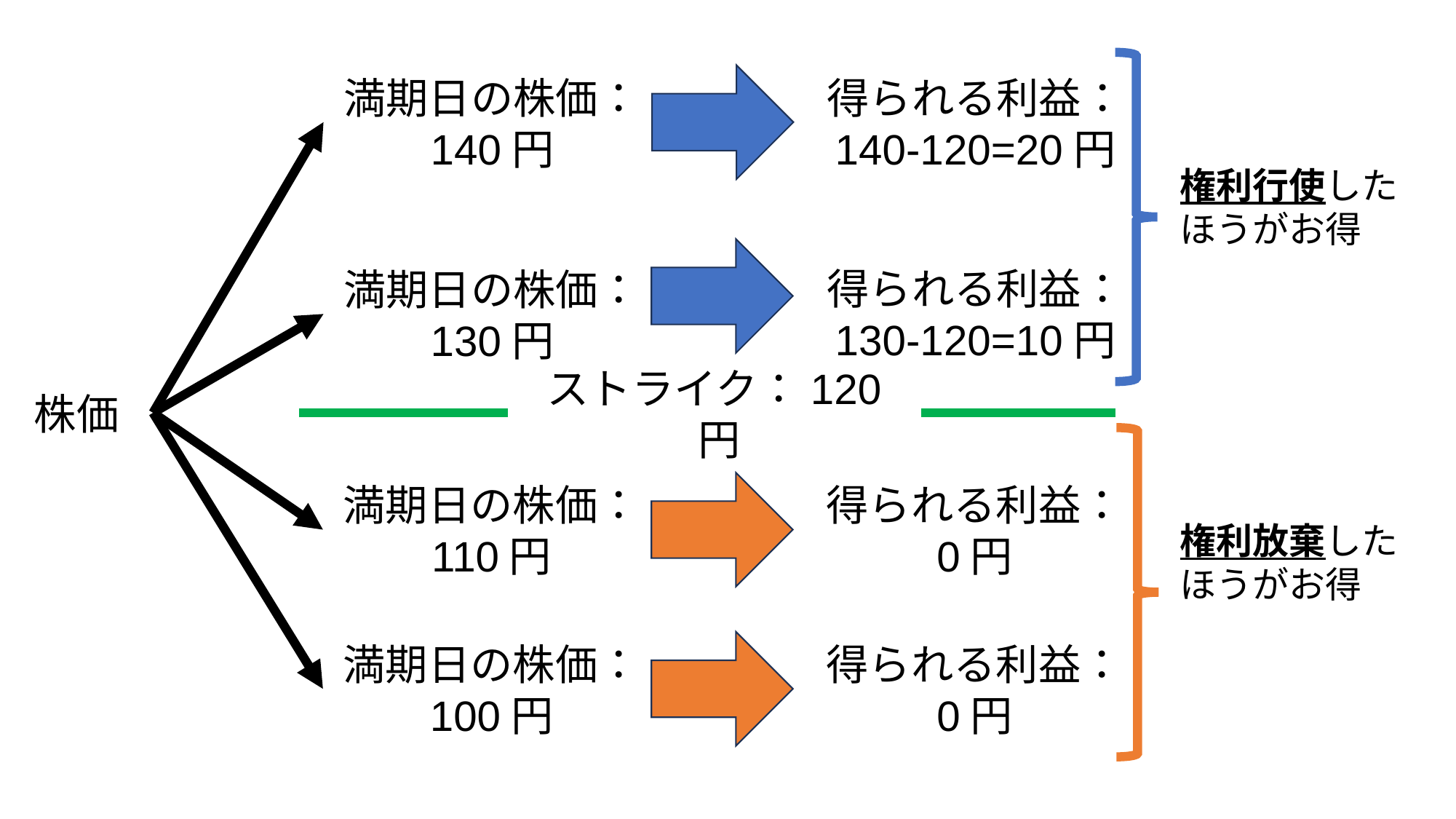

得られる利益：
140-120=20円
満期日の株価：
140円
権利行使したほうがお得

得られる利益：
130-120=10円
満期日の株価：
130円
株価
ストライク：120円

得られる利益：
0円
満期日の株価：
110円
権利放棄したほうがお得

得られる利益：
0円
満期日の株価：
100円